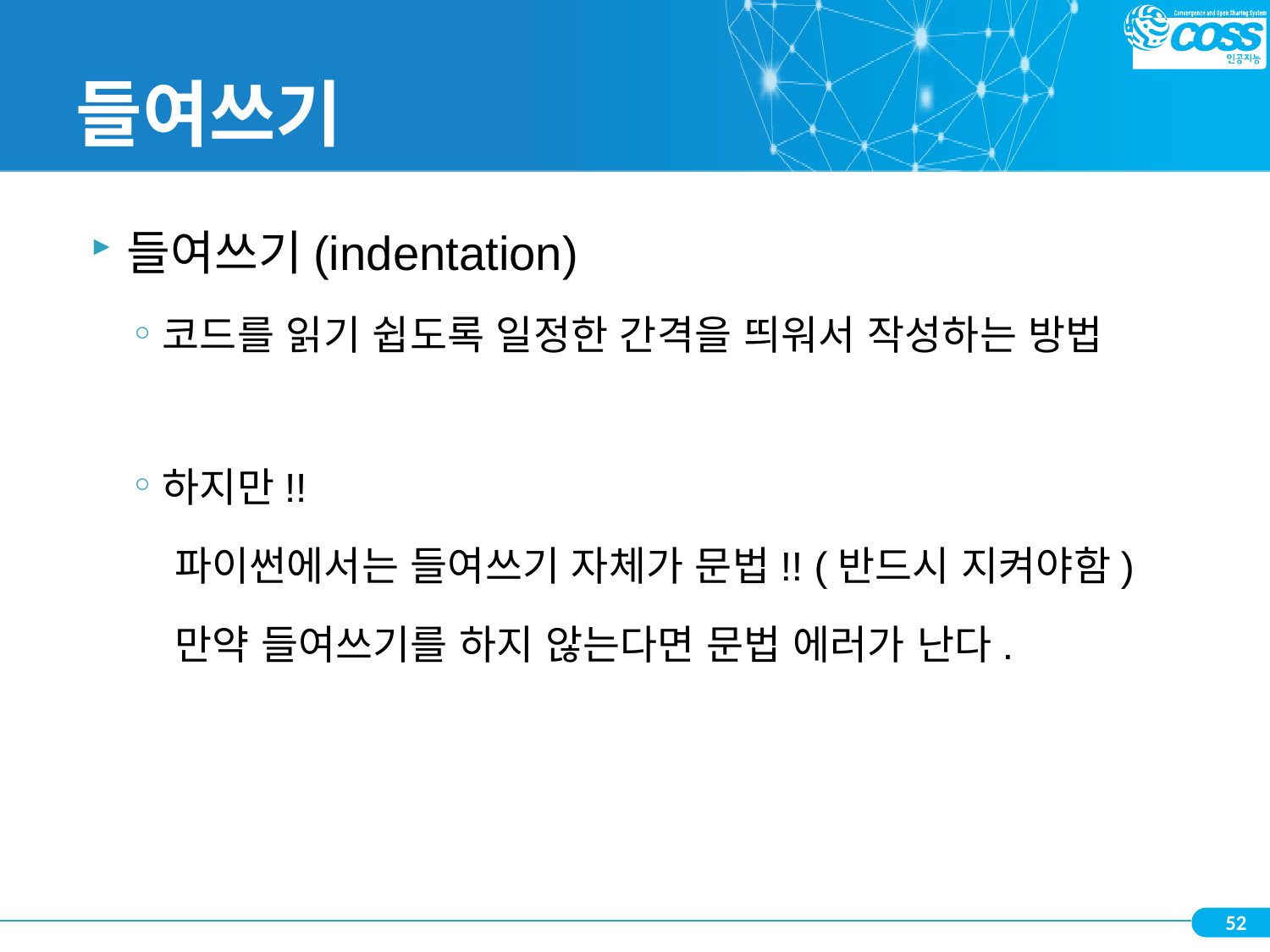

# 들여쓰기
들여쓰기(indentation)
코드를 읽기 쉽도록 일정한 간격을 띄워서 작성하는 방법

하지만!!
   파이썬에서는 들여쓰기 자체가 문법!! (반드시 지켜야함)
   만약 들여쓰기를 하지 않는다면 문법 에러가 난다.